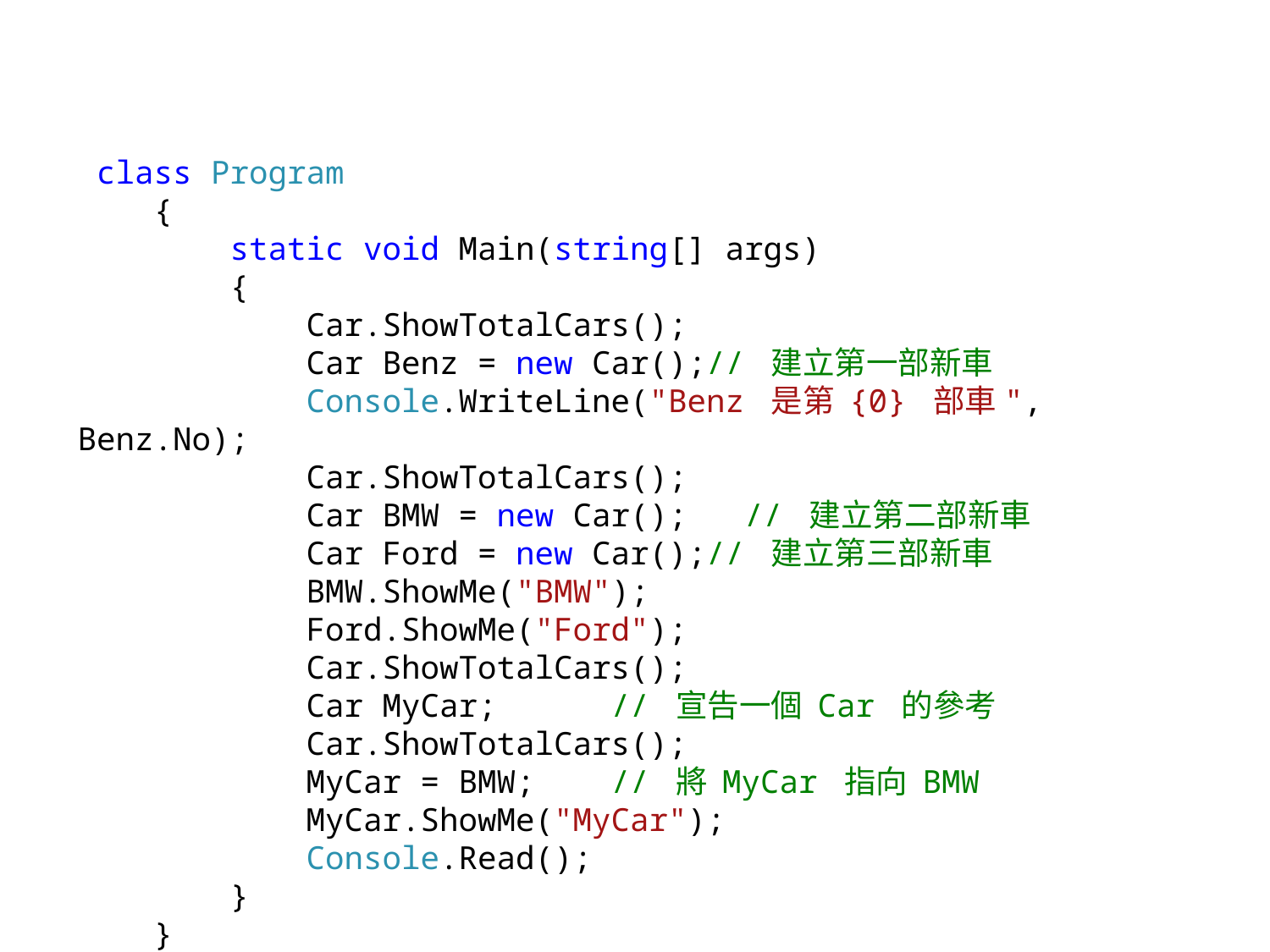

#
主程式
 class Program
    {
        static void Main(string[] args)
        {
            Car.ShowTotalCars();
            Car Benz = new Car();// 建立第一部新車
            Console.WriteLine("Benz 是第 {0} 部車", Benz.No);
            Car.ShowTotalCars();
            Car BMW = new Car();   // 建立第二部新車
            Car Ford = new Car();// 建立第三部新車
            BMW.ShowMe("BMW");
            Ford.ShowMe("Ford");
            Car.ShowTotalCars();
            Car MyCar;      // 宣告一個 Car 的參考
            Car.ShowTotalCars();
            MyCar = BMW;    // 將 MyCar 指向 BMW
            MyCar.ShowMe("MyCar");
            Console.Read();
        }
    }